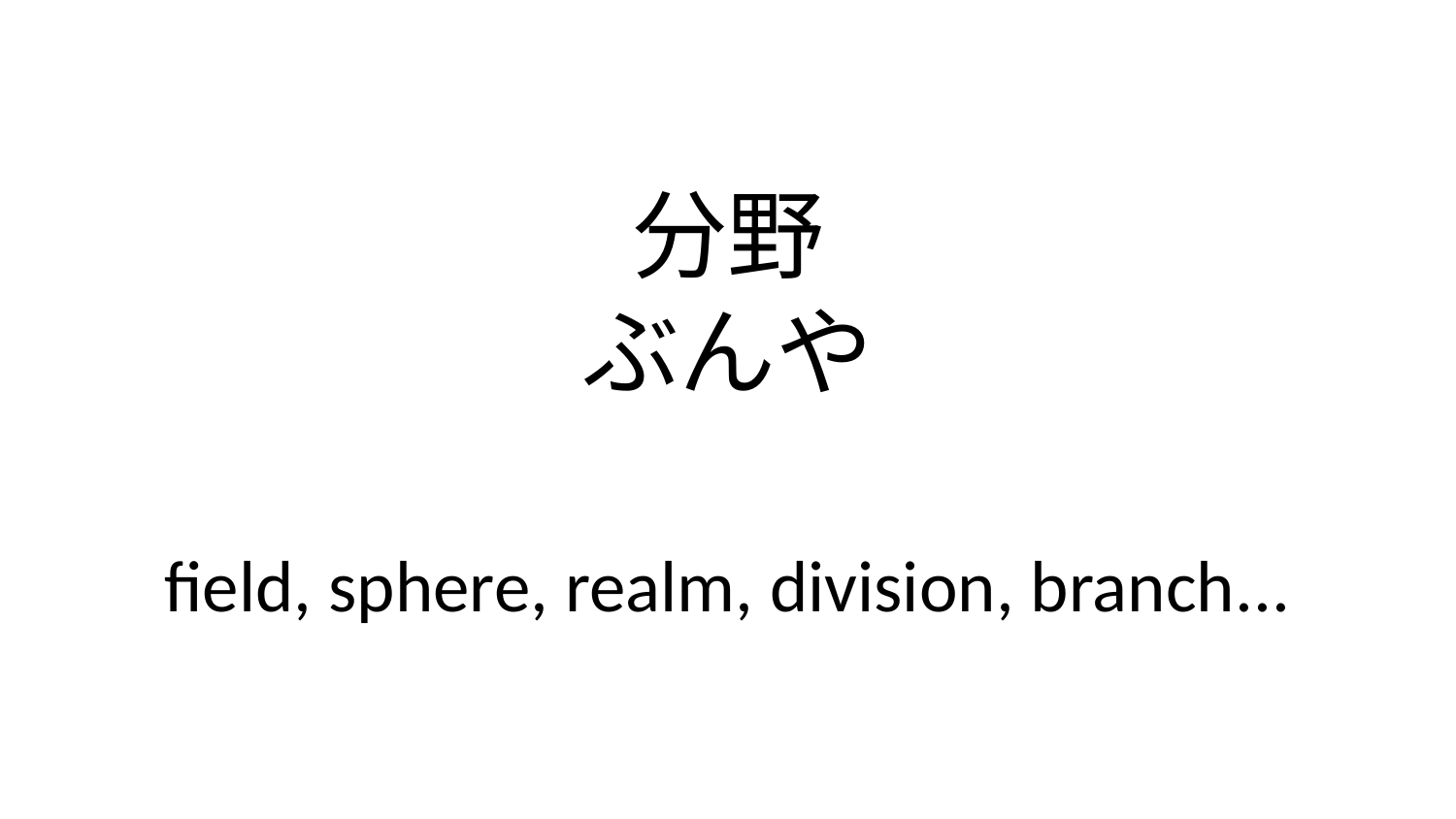

分野
ぶんや
field, sphere, realm, division, branch...
511-525